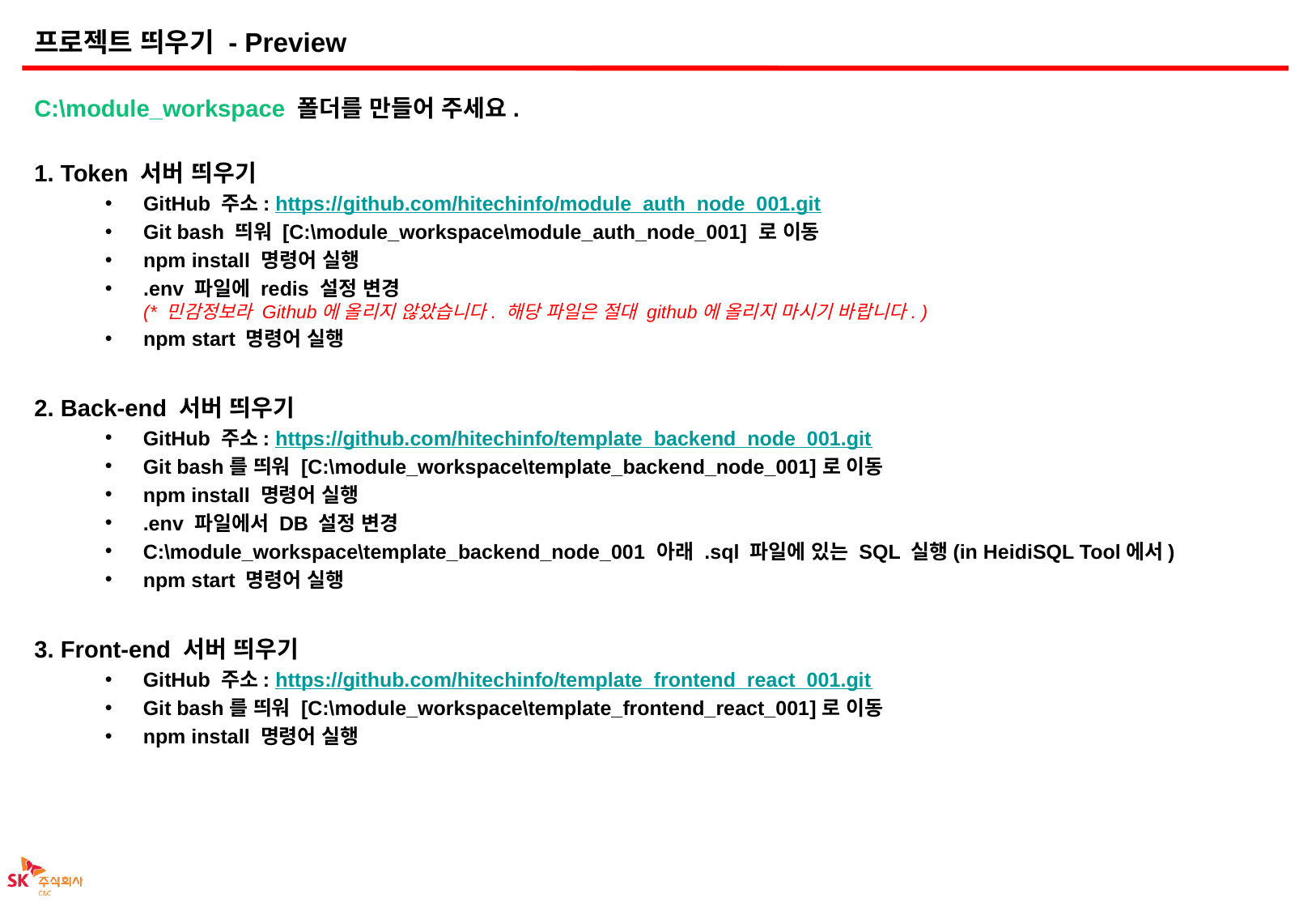

# 프로젝트 띄우기 - Preview
C:\module_workspace 폴더를 만들어 주세요.
1. Token 서버 띄우기
GitHub 주소: https://github.com/hitechinfo/module_auth_node_001.git
Git bash 띄워 [C:\module_workspace\module_auth_node_001] 로 이동
npm install 명령어 실행
.env 파일에 redis 설정 변경
(* 민감정보라 Github에 올리지 않았습니다. 해당 파일은 절대 github에 올리지 마시기 바랍니다. )
npm start 명령어 실행
2. Back-end 서버 띄우기
GitHub 주소: https://github.com/hitechinfo/template_backend_node_001.git
Git bash를 띄워 [C:\module_workspace\template_backend_node_001]로 이동
npm install 명령어 실행
.env 파일에서 DB 설정 변경
C:\module_workspace\template_backend_node_001 아래 .sql 파일에 있는 SQL 실행(in HeidiSQL Tool에서)
npm start 명령어 실행
3. Front-end 서버 띄우기
GitHub 주소: https://github.com/hitechinfo/template_frontend_react_001.git
Git bash를 띄워 [C:\module_workspace\template_frontend_react_001]로 이동
npm install 명령어 실행